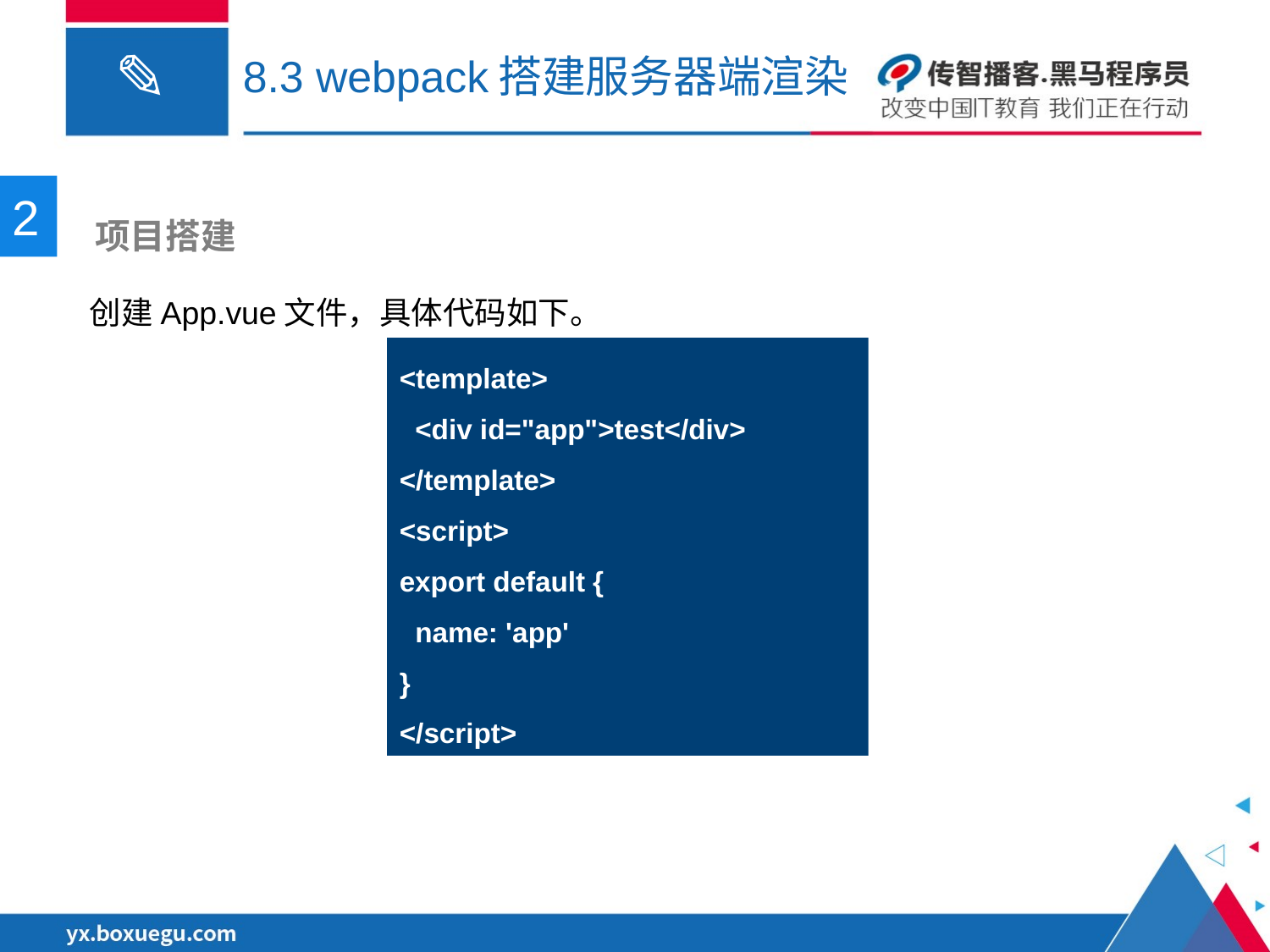

# 8.3 webpack搭建服务器端渲染

2
  项目搭建
创建App.vue文件，具体代码如下。
<template>
  <div id="app">test</div>
</template>
<script>
export default {
  name: 'app'
}
</script>